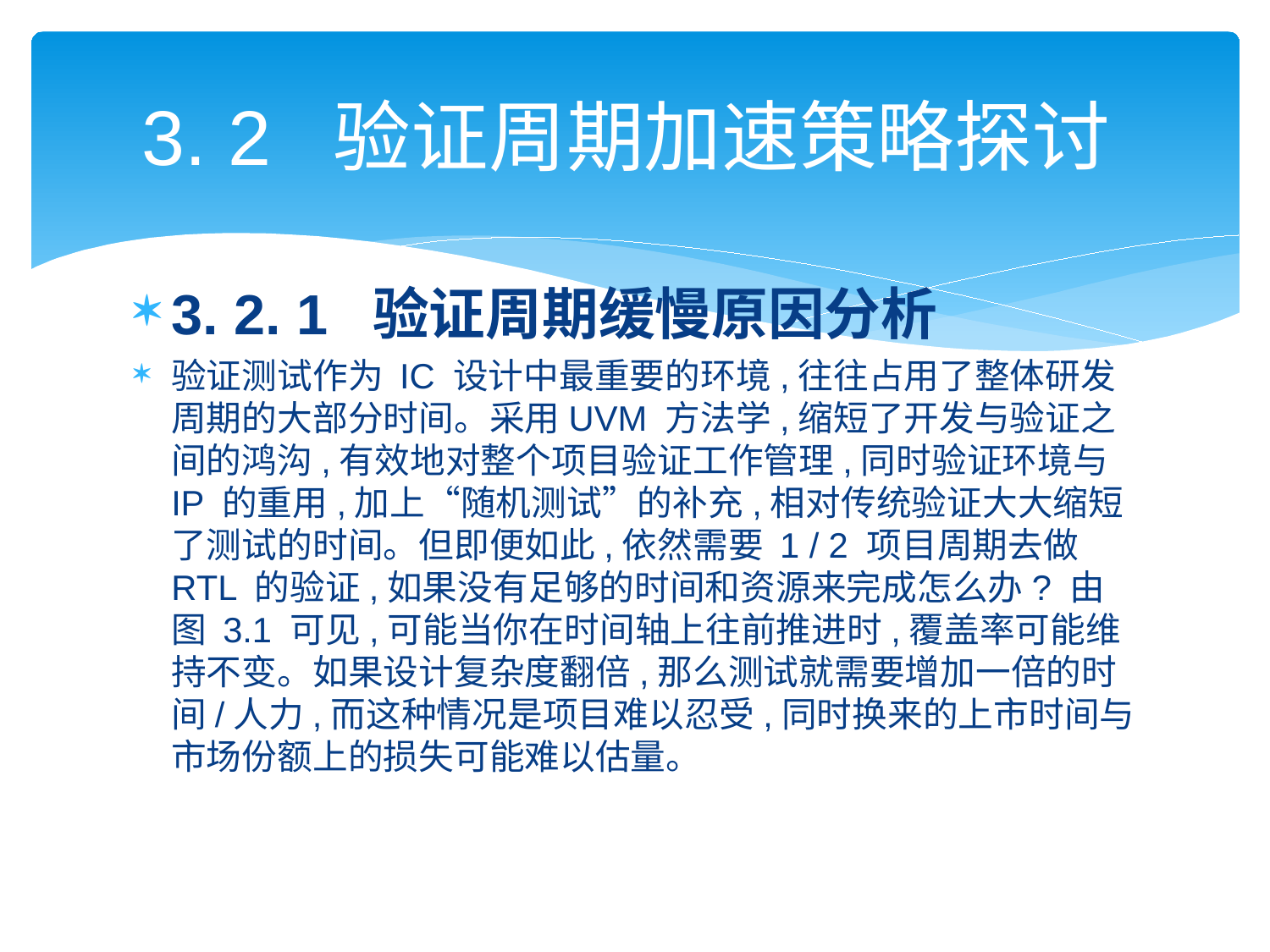

# 3. 2  验证周期加速策略探讨
3. 2. 1  验证周期缓慢原因分析
验证测试作为 IC 设计中最重要的环境,往往占用了整体研发周期的大部分时间。采用UVM 方法学,缩短了开发与验证之间的鸿沟,有效地对整个项目验证工作管理,同时验证环境与 IP 的重用,加上“随机测试”的补充,相对传统验证大大缩短了测试的时间。但即便如此,依然需要 1 / 2 项目周期去做 RTL 的验证,如果没有足够的时间和资源来完成怎么办? 由图 3.1 可见,可能当你在时间轴上往前推进时,覆盖率可能维持不变。如果设计复杂度翻倍,那么测试就需要增加一倍的时间/人力,而这种情况是项目难以忍受,同时换来的上市时间与市场份额上的损失可能难以估量。